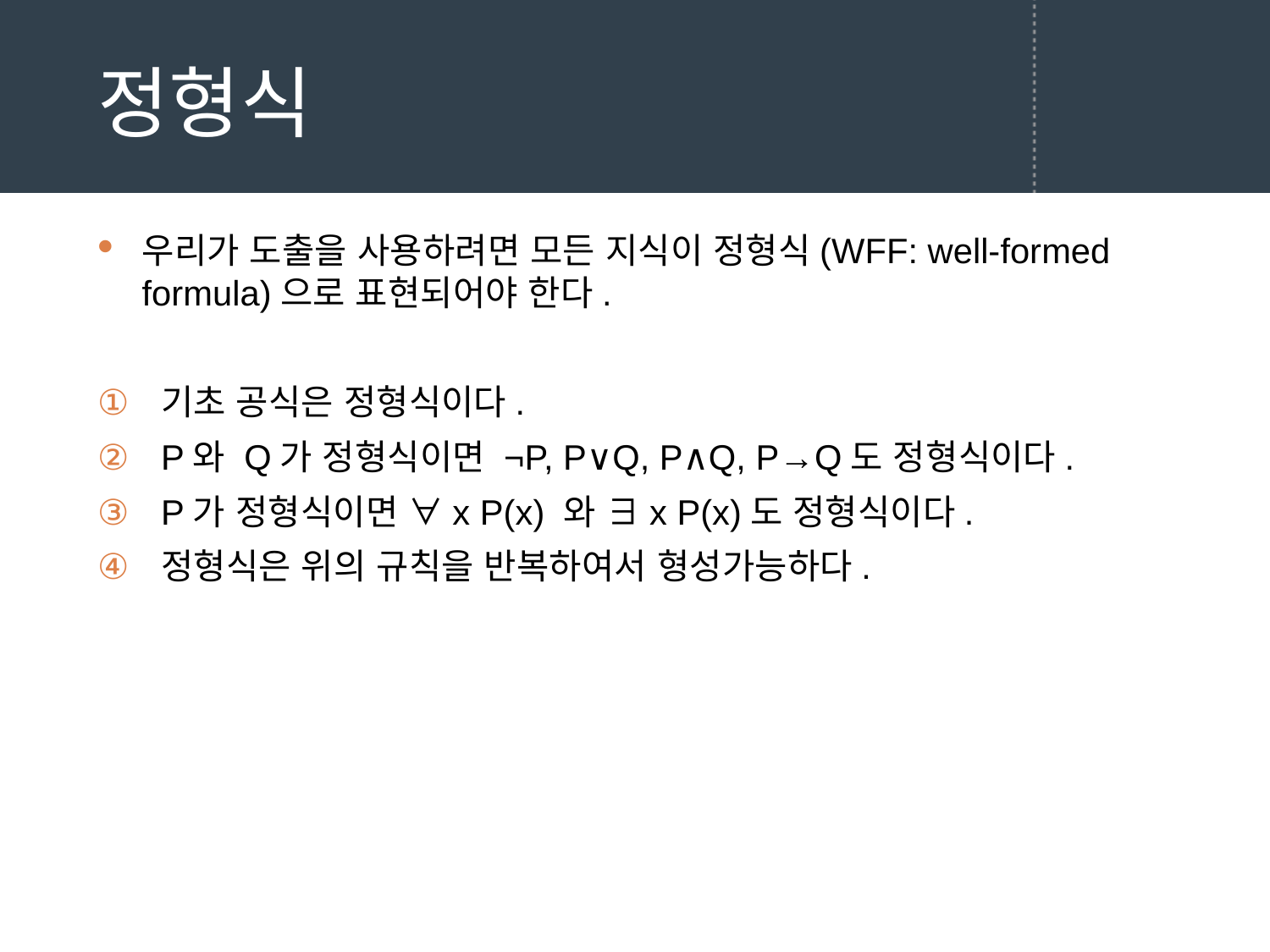

# 정형식
우리가 도출을 사용하려면 모든 지식이 정형식(WFF: well-formed formula)으로 표현되어야 한다.

기초 공식은 정형식이다.
P와 Q가 정형식이면 ¬P, P∨Q, P∧Q, P→Q도 정형식이다.
P가 정형식이면 ∀x P(x) 와 ∃x P(x)도 정형식이다.
정형식은 위의 규칙을 반복하여서 형성가능하다.